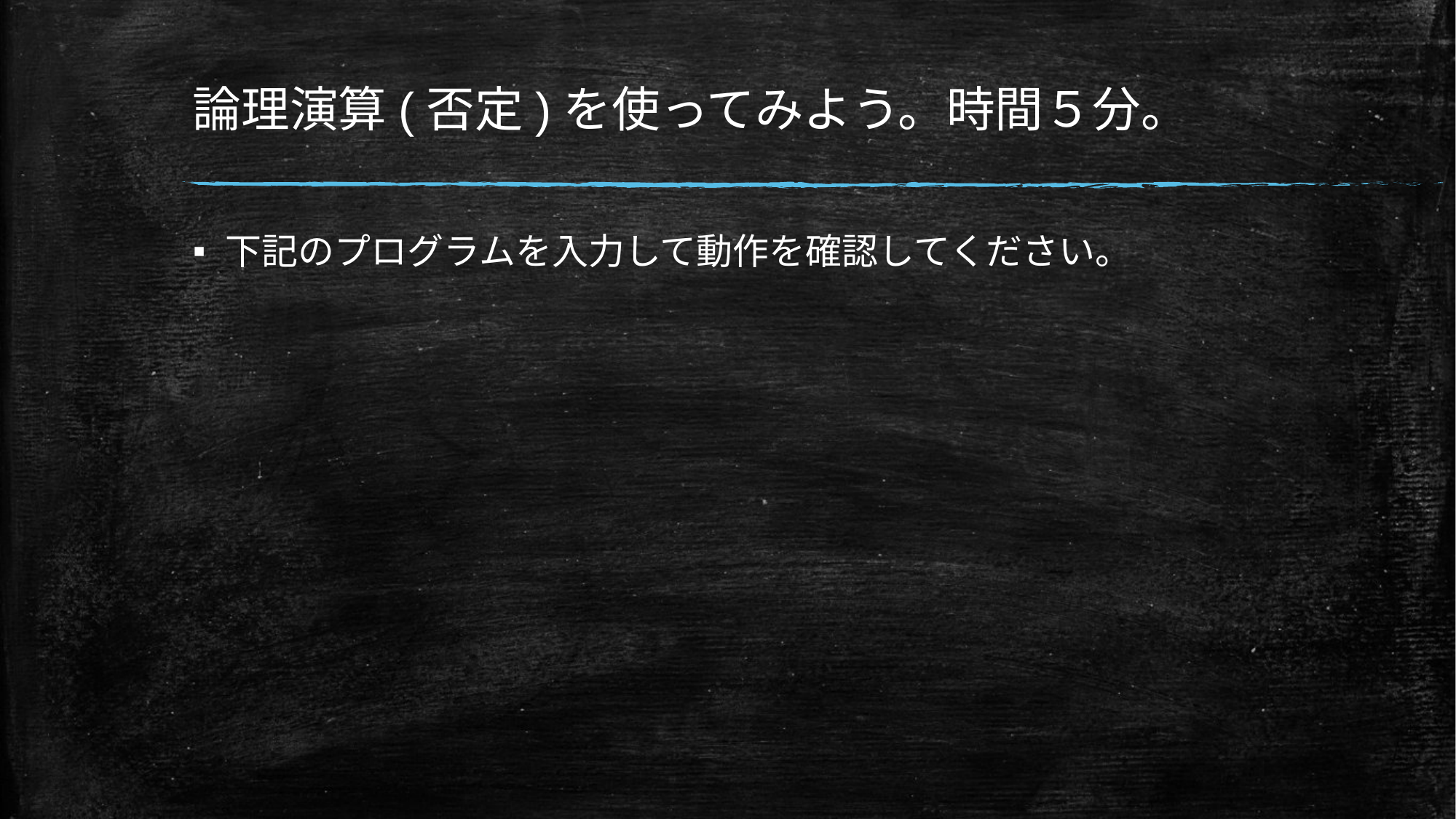

# 論理演算(否定)を使ってみよう。時間５分。
下記のプログラムを入力して動作を確認してください。